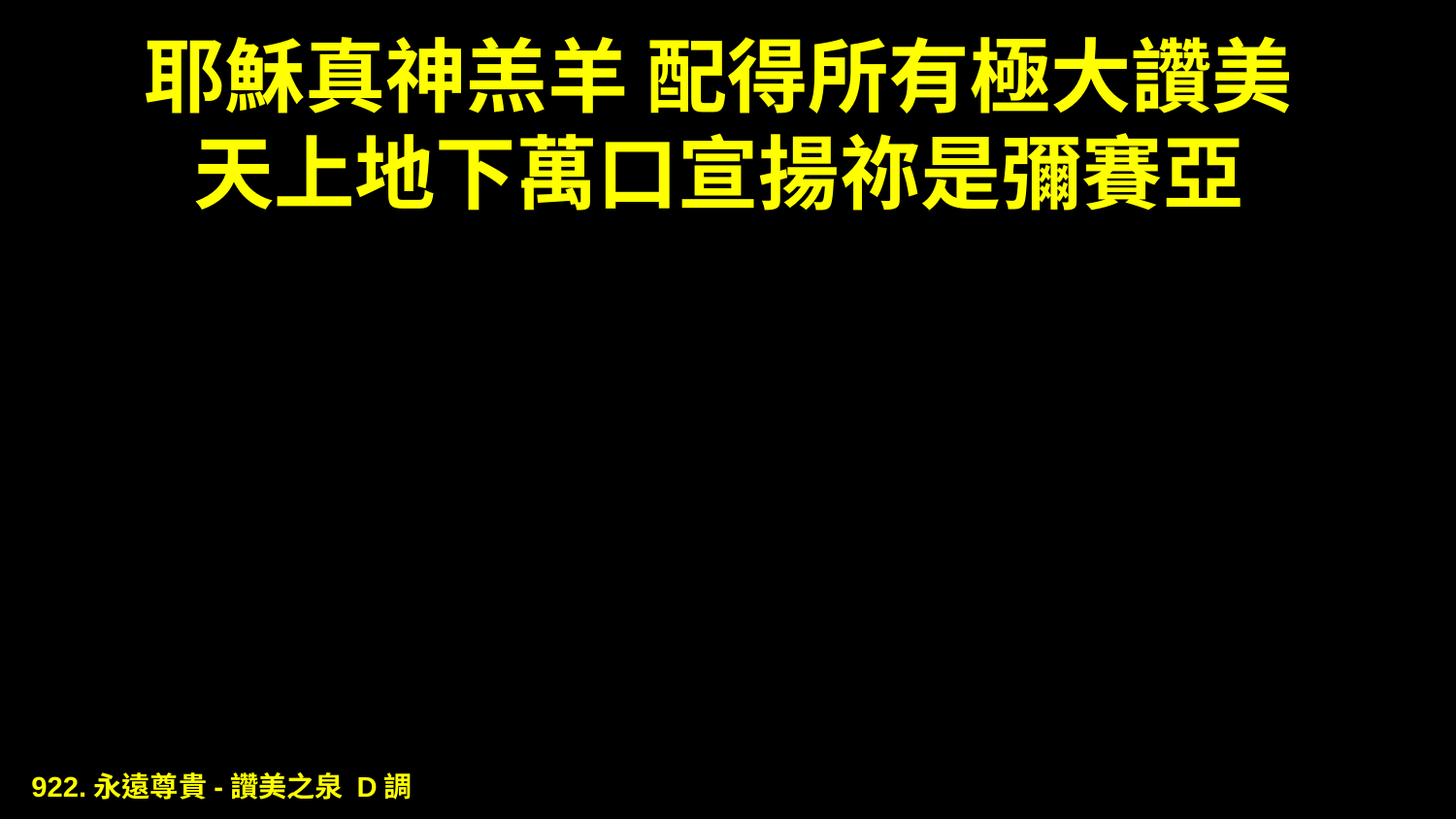

# 耶穌真神羔羊 配得所有極大讚美 天上地下萬口宣揚祢是彌賽亞
922.永遠尊貴-讚美之泉 D調